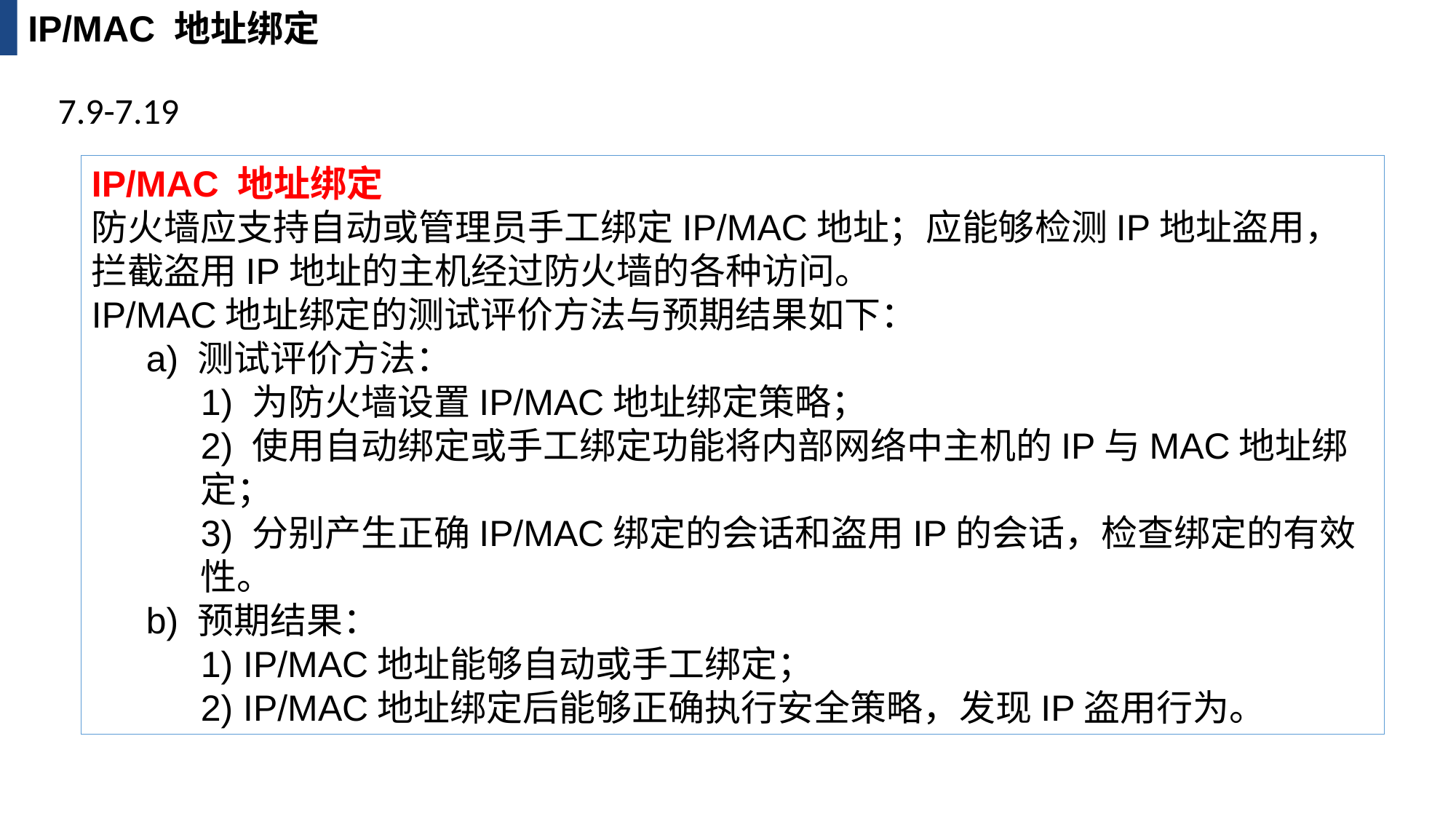

IP/MAC 地址绑定
7.9-7.19
IP/MAC 地址绑定
防火墙应支持自动或管理员手工绑定IP/MAC地址；应能够检测IP地址盗用，拦截盗用IP地址的主机经过防火墙的各种访问。
IP/MAC地址绑定的测试评价方法与预期结果如下：
a) 测试评价方法：
1) 为防火墙设置IP/MAC地址绑定策略；
2) 使用自动绑定或手工绑定功能将内部网络中主机的IP与MAC地址绑定；
3) 分别产生正确IP/MAC绑定的会话和盗用IP的会话，检查绑定的有效性。
b) 预期结果：
1) IP/MAC地址能够自动或手工绑定；
2) IP/MAC地址绑定后能够正确执行安全策略，发现IP盗用行为。